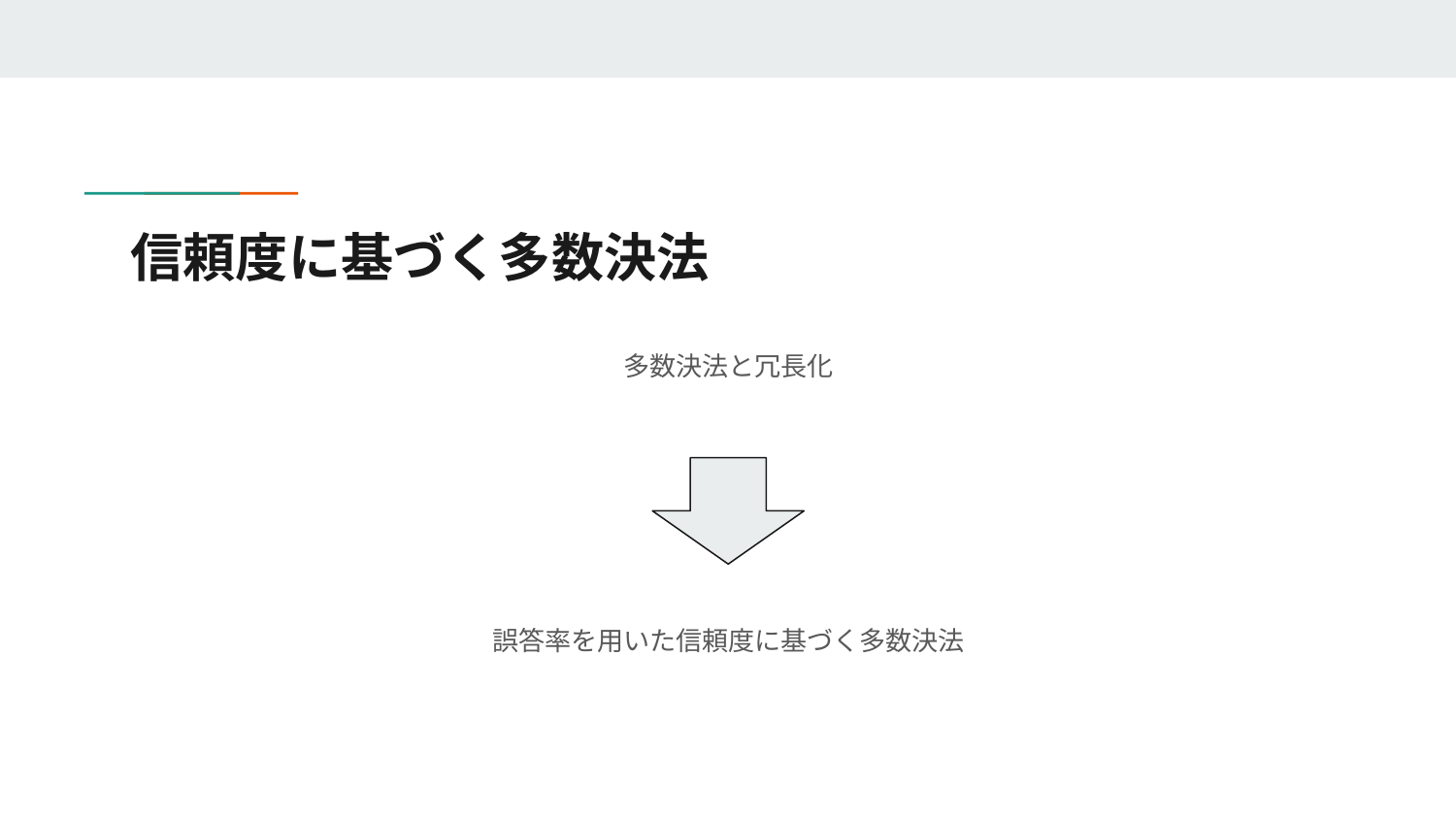

# 信頼度に基づく多数決法
多数決法と冗長化

誤答率を用いた信頼度に基づく多数決法